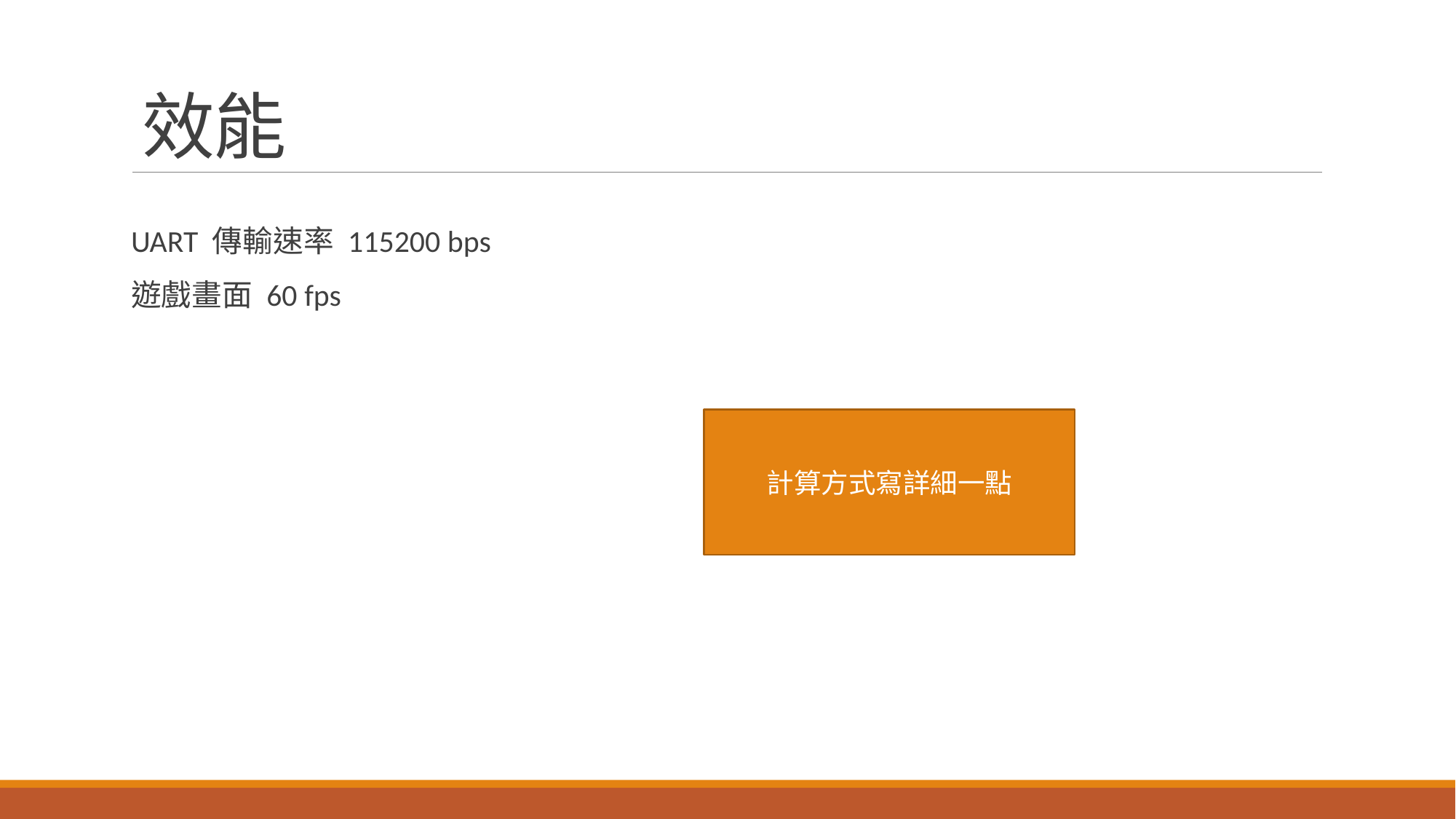

# 效能
UART 傳輸速率 115200 bps
遊戲畫面 60 fps
計算方式寫詳細一點